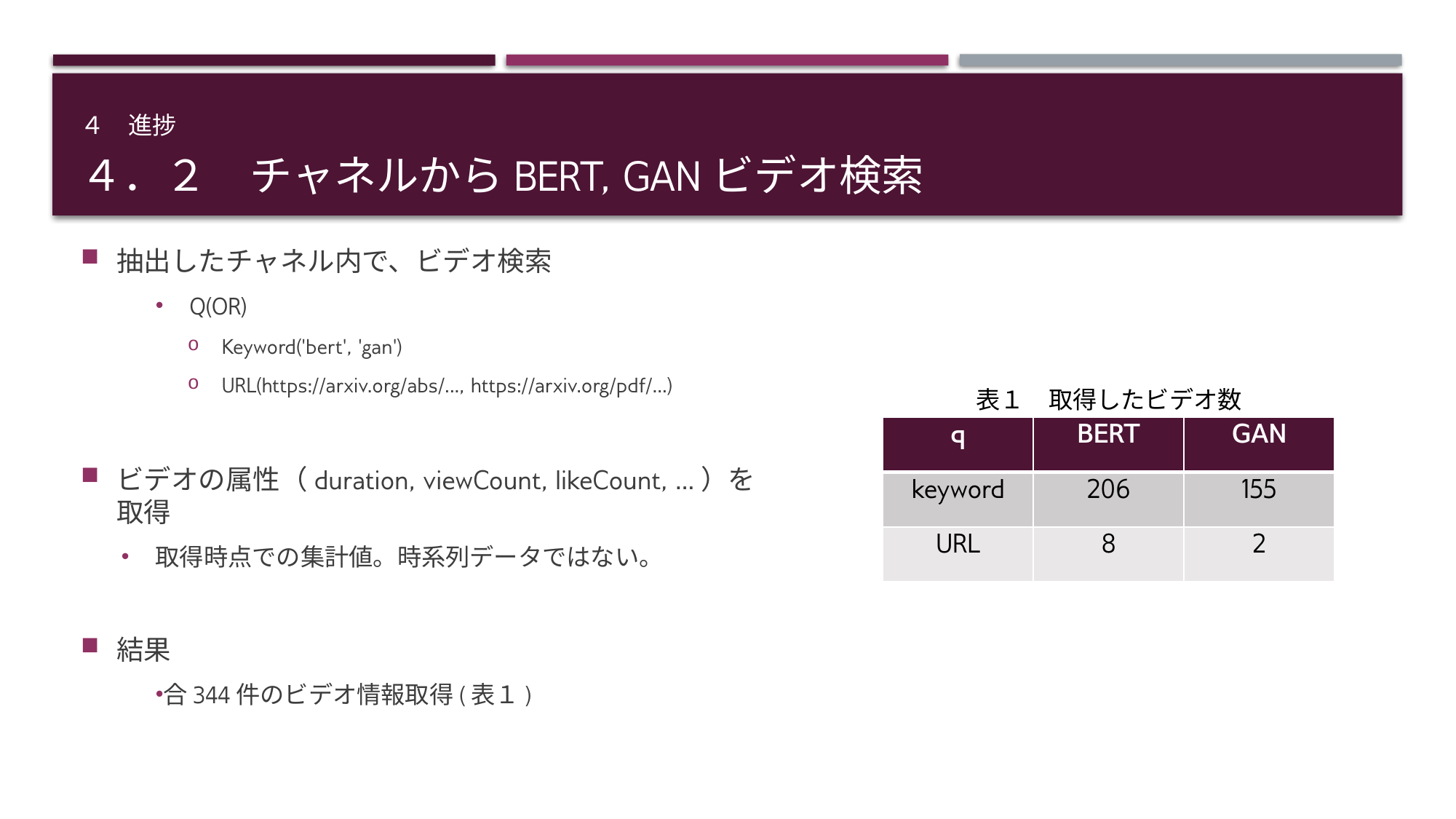

４　進捗
# ４．２　チャネルからBERT, GANビデオ検索
抽出したチャネル内で、ビデオ検索
Q(OR)
Keyword('bert', 'gan')
URL(https://arxiv.org/abs/..., https://arxiv.org/pdf/...)

ビデオの属性（duration, viewCount, likeCount, ...）を取得
取得時点での集計値。時系列データではない。

結果
合344件のビデオ情報取得(表１)

表１　取得したビデオ数
| q | BERT | GAN |
| --- | --- | --- |
| keyword | 206 | 155 |
| URL | 8 | 2 |